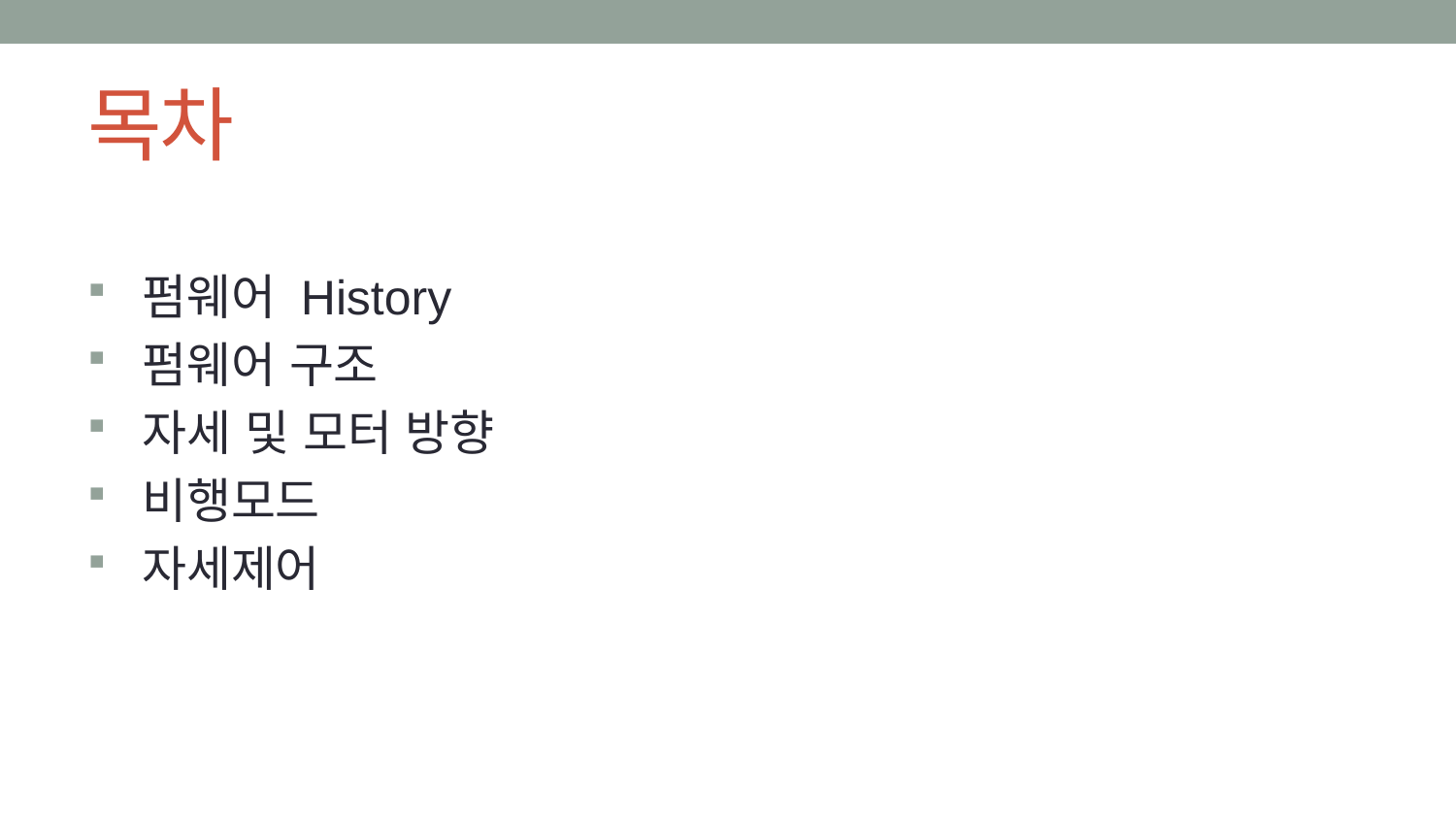

# 목차

 펌웨어 History
 펌웨어 구조
 자세 및 모터 방향
 비행모드
 자세제어